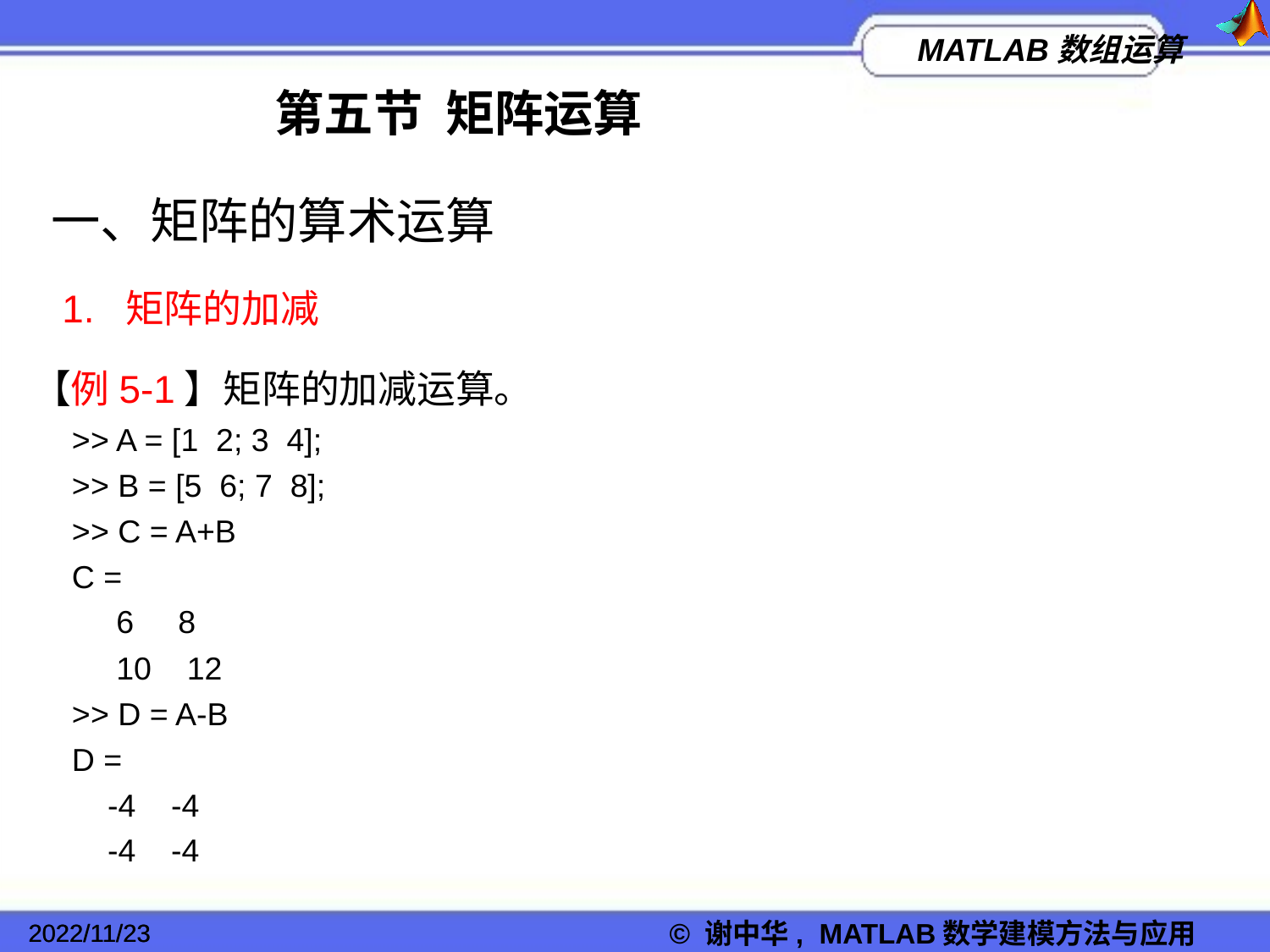

第五节  矩阵运算
一、矩阵的算术运算
1.  矩阵的加减
【例5-1】矩阵的加减运算。
>> A = [1  2; 3  4];
>> B = [5  6; 7  8];
>> C = A+B
C =
     6     8
     10    12
>> D = A-B
D =
    -4    -4
    -4    -4
2022/11/23
© 谢中华,  MATLAB数学建模方法与应用